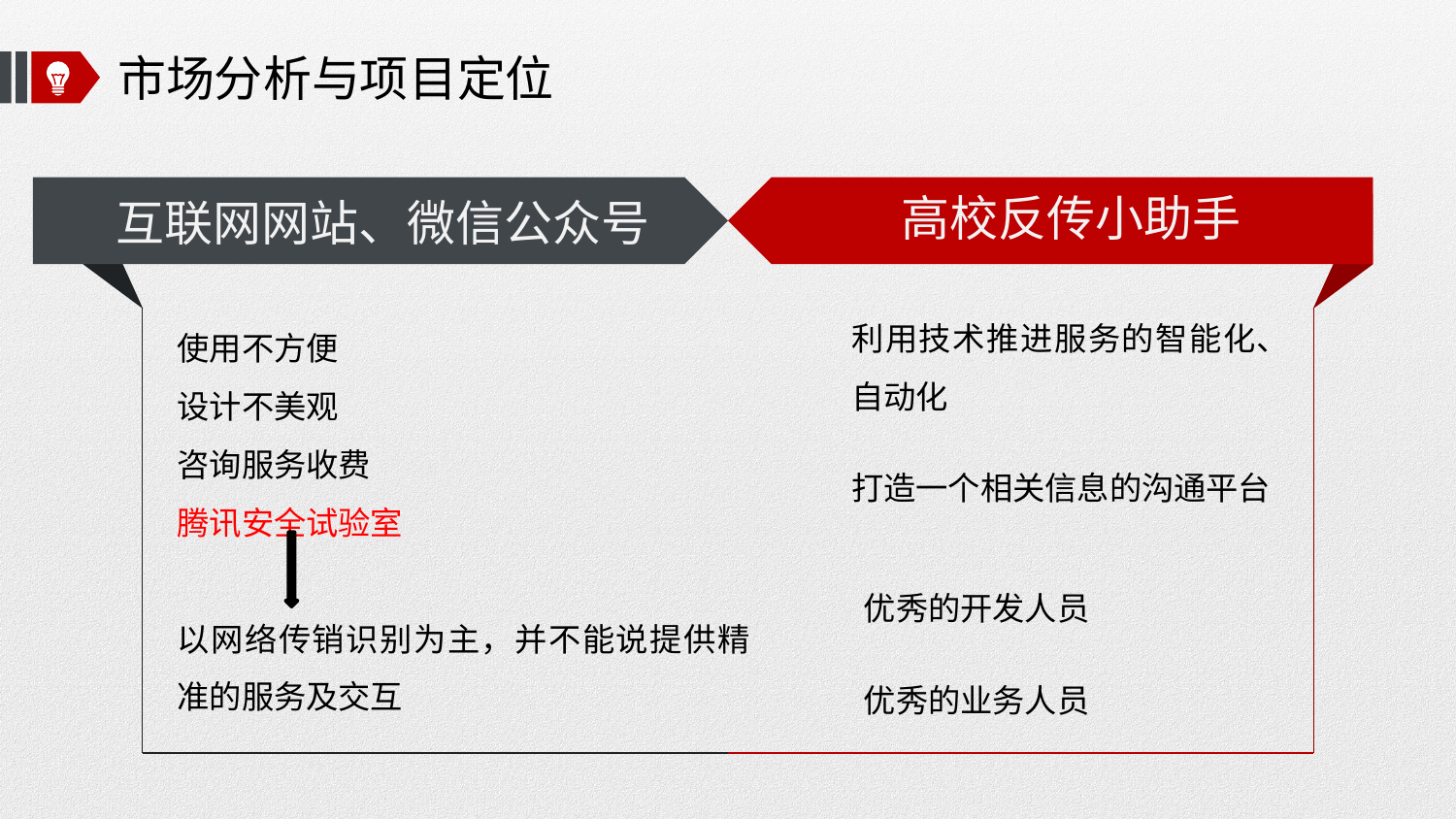

# 市场分析与项目定位

互联网网站、微信公众号

高校反传小助手

利用技术推进服务的智能化、自动化

打造一个相关信息的沟通平台
使用不方便
设计不美观
咨询服务收费
腾讯安全试验室

以网络传销识别为主，并不能说提供精准的服务及交互

优秀的开发人员

优秀的业务人员